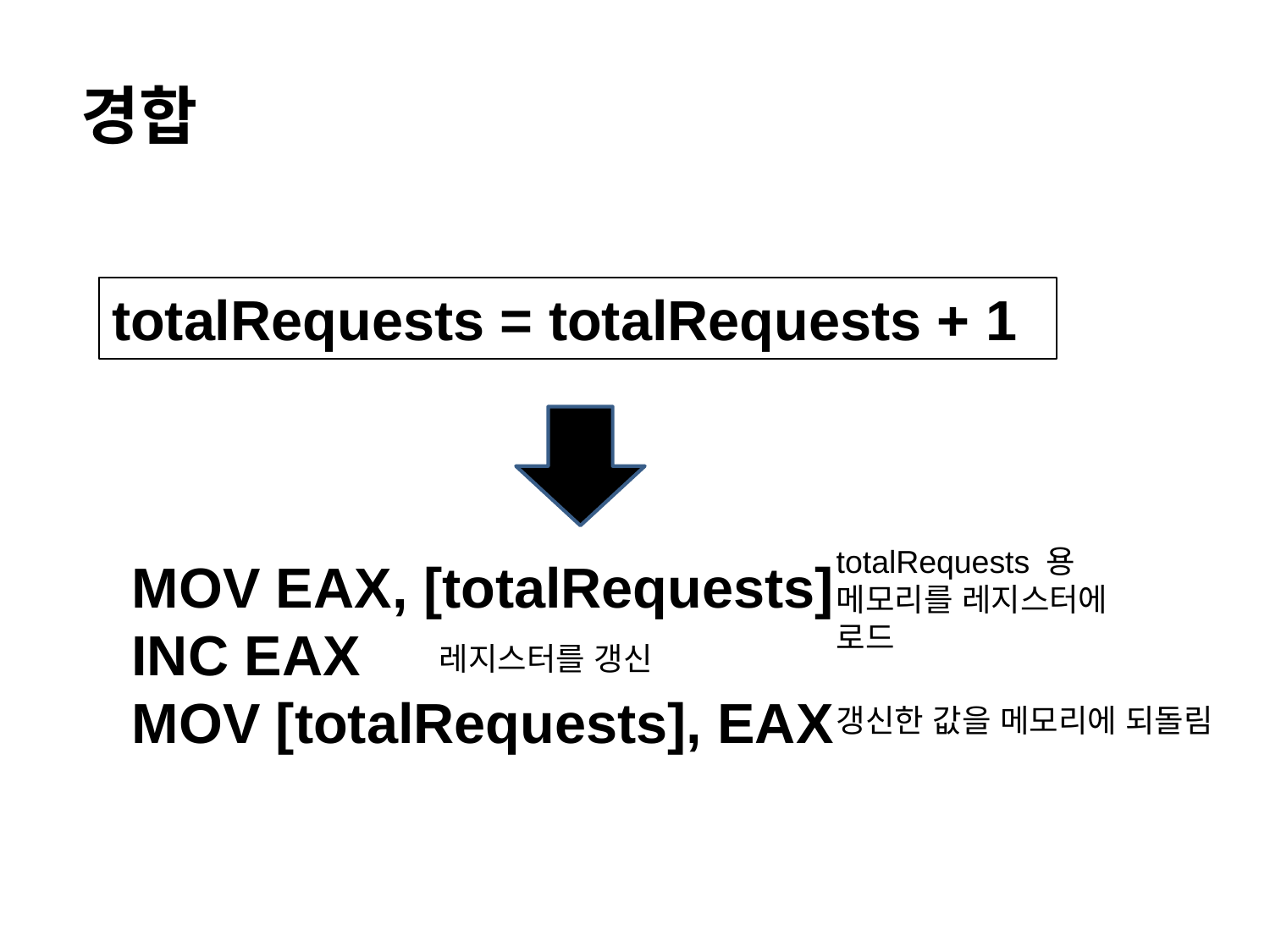

경합
totalRequests = totalRequests + 1

totalRequests 용 메모리를 레지스터에 로드
MOV EAX, [totalRequests]
INC EAX
MOV [totalRequests], EAX
레지스터를 갱신
갱신한 값을 메모리에 되돌림